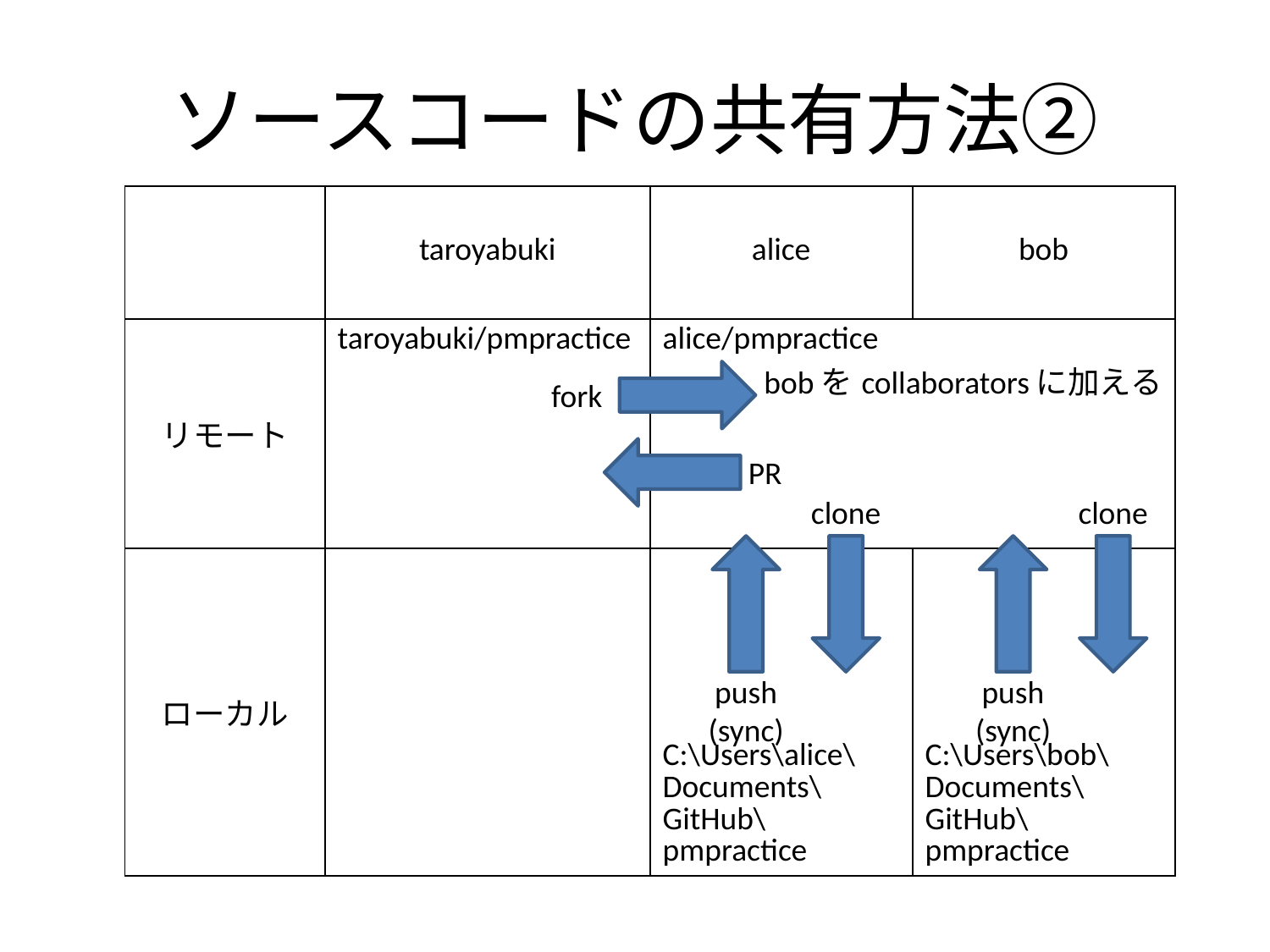

# ソースコードの共有方法②
|  | taroyabuki | alice | bob |
| --- | --- | --- | --- |
| リモート | taroyabuki/pmpractice | alice/pmpractice bobをcollaboratorsに加える |  |
| ローカル |  | C:\Users\alice\Documents\GitHub\pmpractice | C:\Users\bob\Documents\GitHub\pmpractice |

fork

PR
clone

push
(sync)
clone

push
(sync)